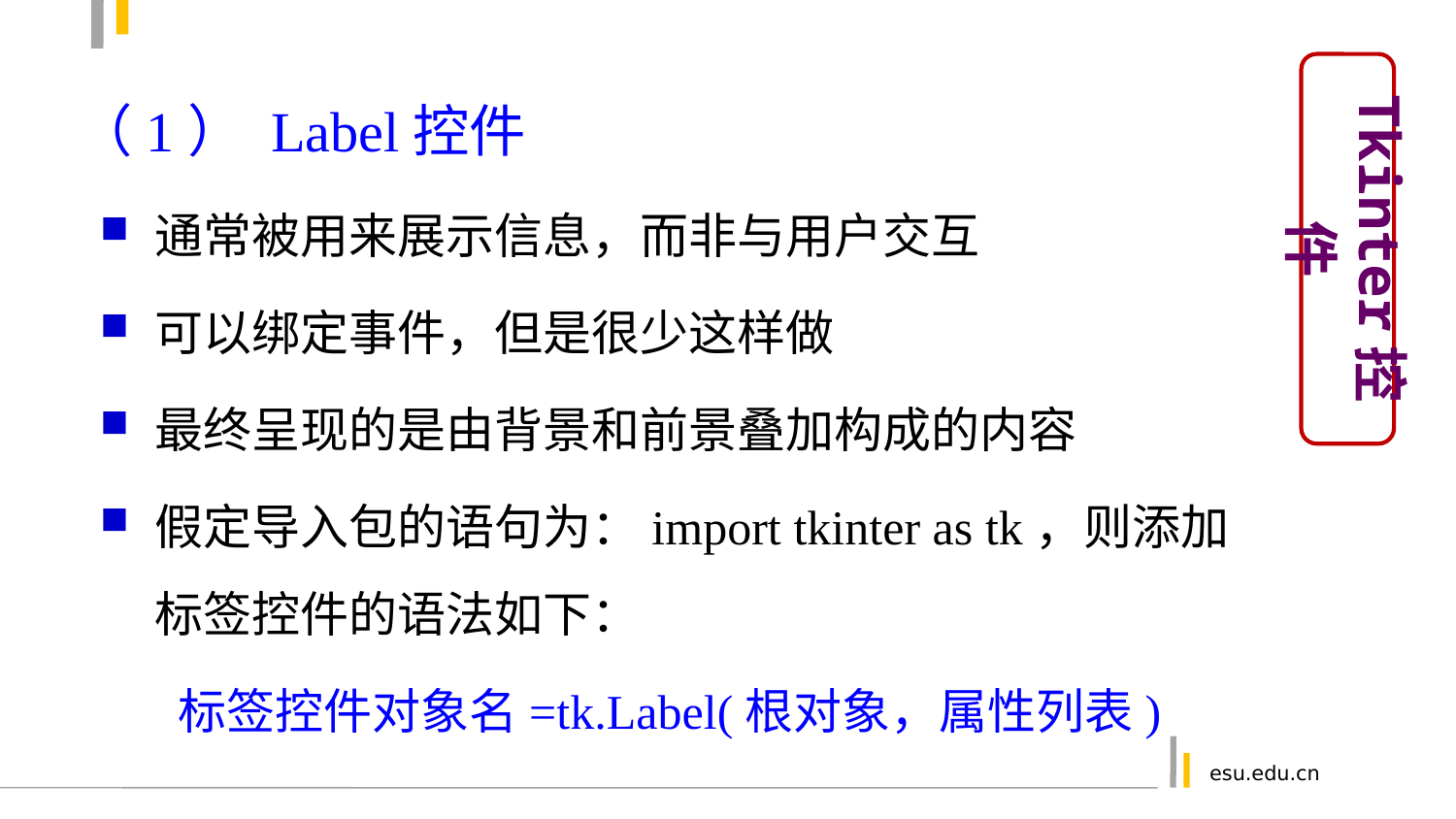

Tkinter控件
（1） Label控件
通常被用来展示信息，而非与用户交互
可以绑定事件，但是很少这样做
最终呈现的是由背景和前景叠加构成的内容
假定导入包的语句为：import tkinter as tk，则添加标签控件的语法如下：
标签控件对象名=tk.Label(根对象，属性列表)